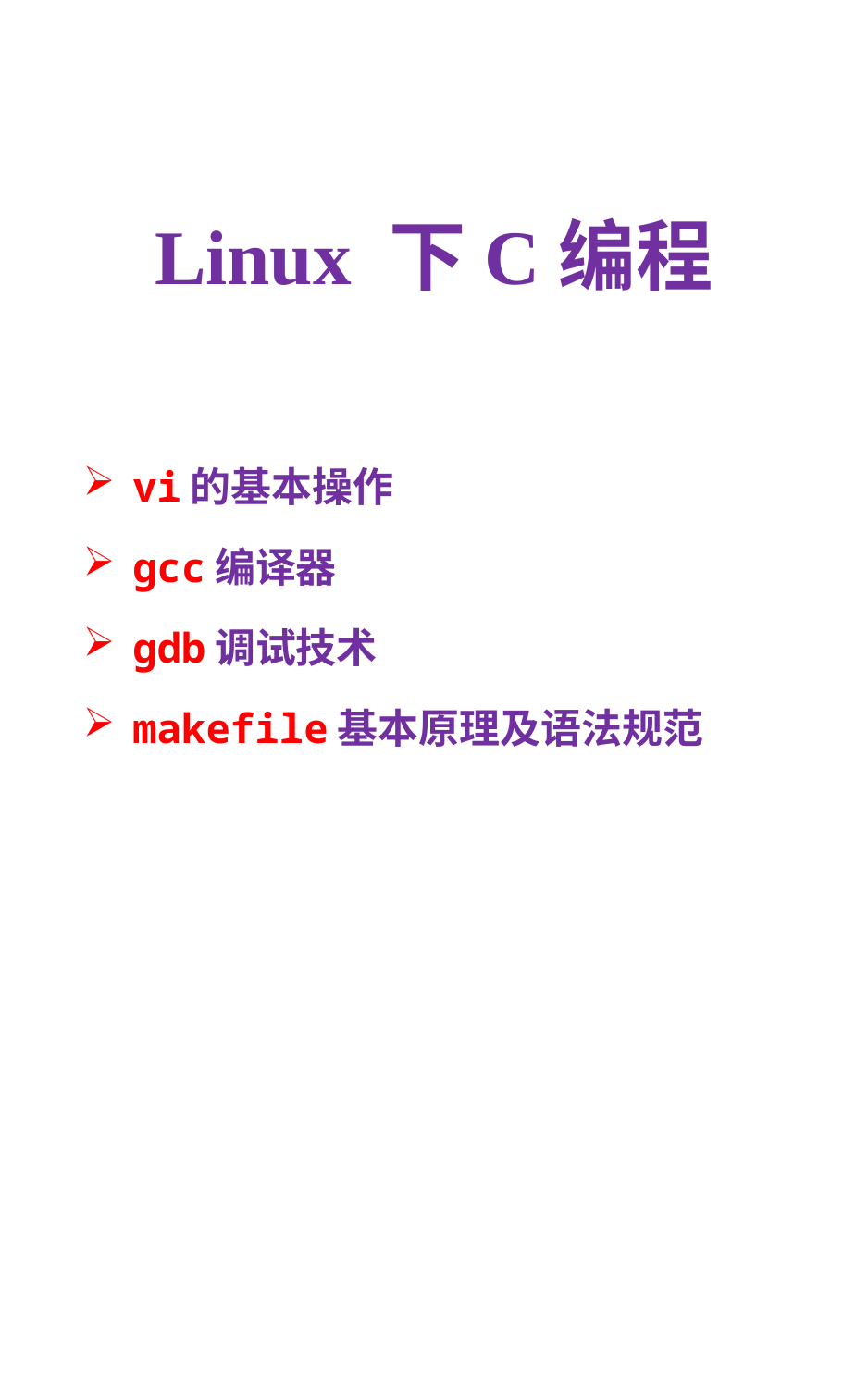

# Linux 下C编程
vi的基本操作
gcc编译器
gdb调试技术
makefile基本原理及语法规范